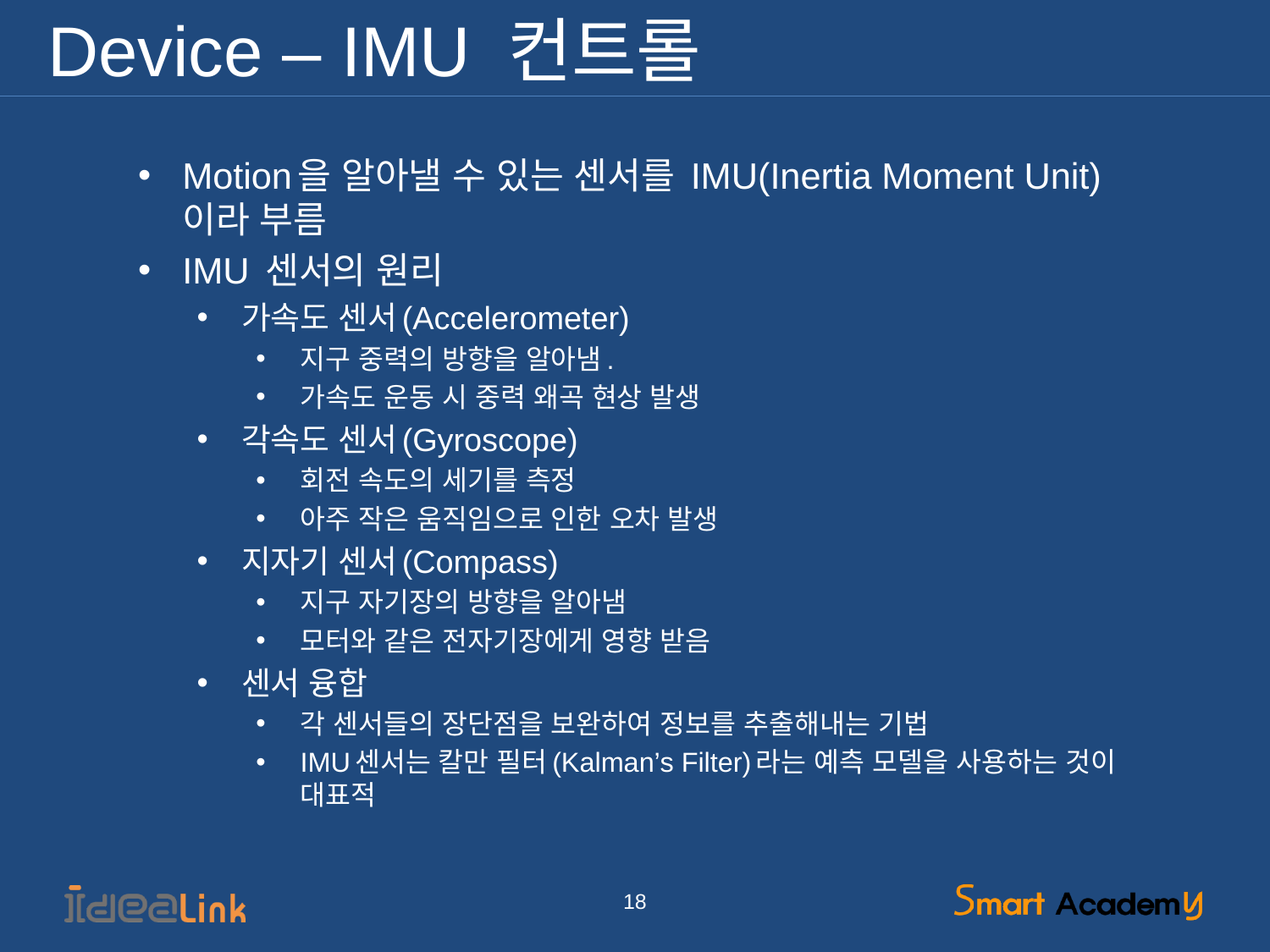

# Device – IMU 컨트롤
Motion을 알아낼 수 있는 센서를 IMU(Inertia Moment Unit)이라 부름
IMU 센서의 원리
가속도 센서(Accelerometer)
지구 중력의 방향을 알아냄.
가속도 운동 시 중력 왜곡 현상 발생
각속도 센서(Gyroscope)
회전 속도의 세기를 측정
아주 작은 움직임으로 인한 오차 발생
지자기 센서(Compass)
지구 자기장의 방향을 알아냄
모터와 같은 전자기장에게 영향 받음
센서 융합
각 센서들의 장단점을 보완하여 정보를 추출해내는 기법
IMU센서는 칼만 필터(Kalman’s Filter)라는 예측 모델을 사용하는 것이 대표적
18